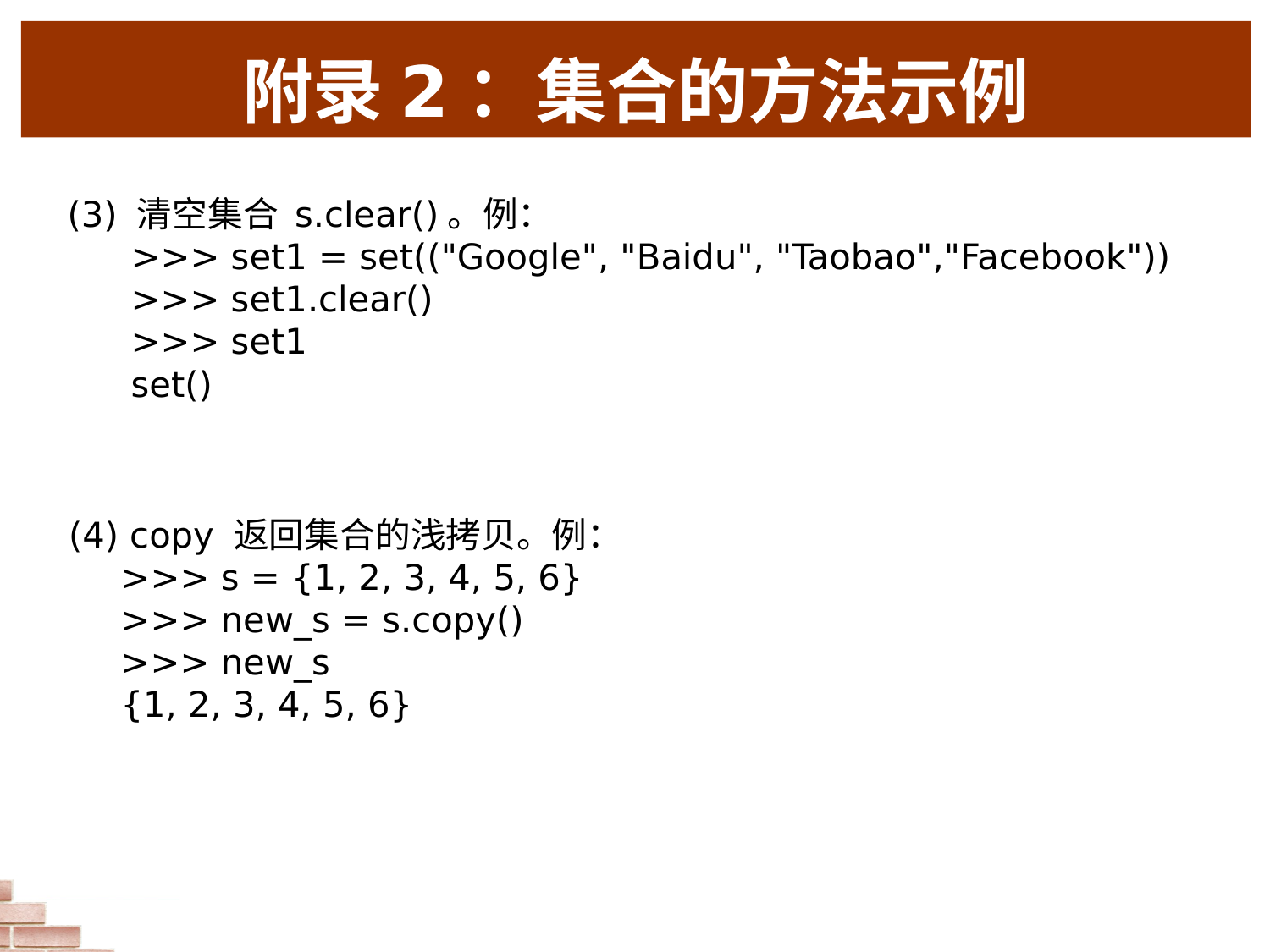

# 附录2：集合的方法示例
(3) 清空集合 s.clear()。例：
>>> set1 = set(("Google", "Baidu", "Taobao","Facebook"))
>>> set1.clear()
>>> set1
set()
 (4) copy 返回集合的浅拷贝。例：
>>> s = {1, 2, 3, 4, 5, 6}
>>> new_s = s.copy()
>>> new_s
{1, 2, 3, 4, 5, 6}